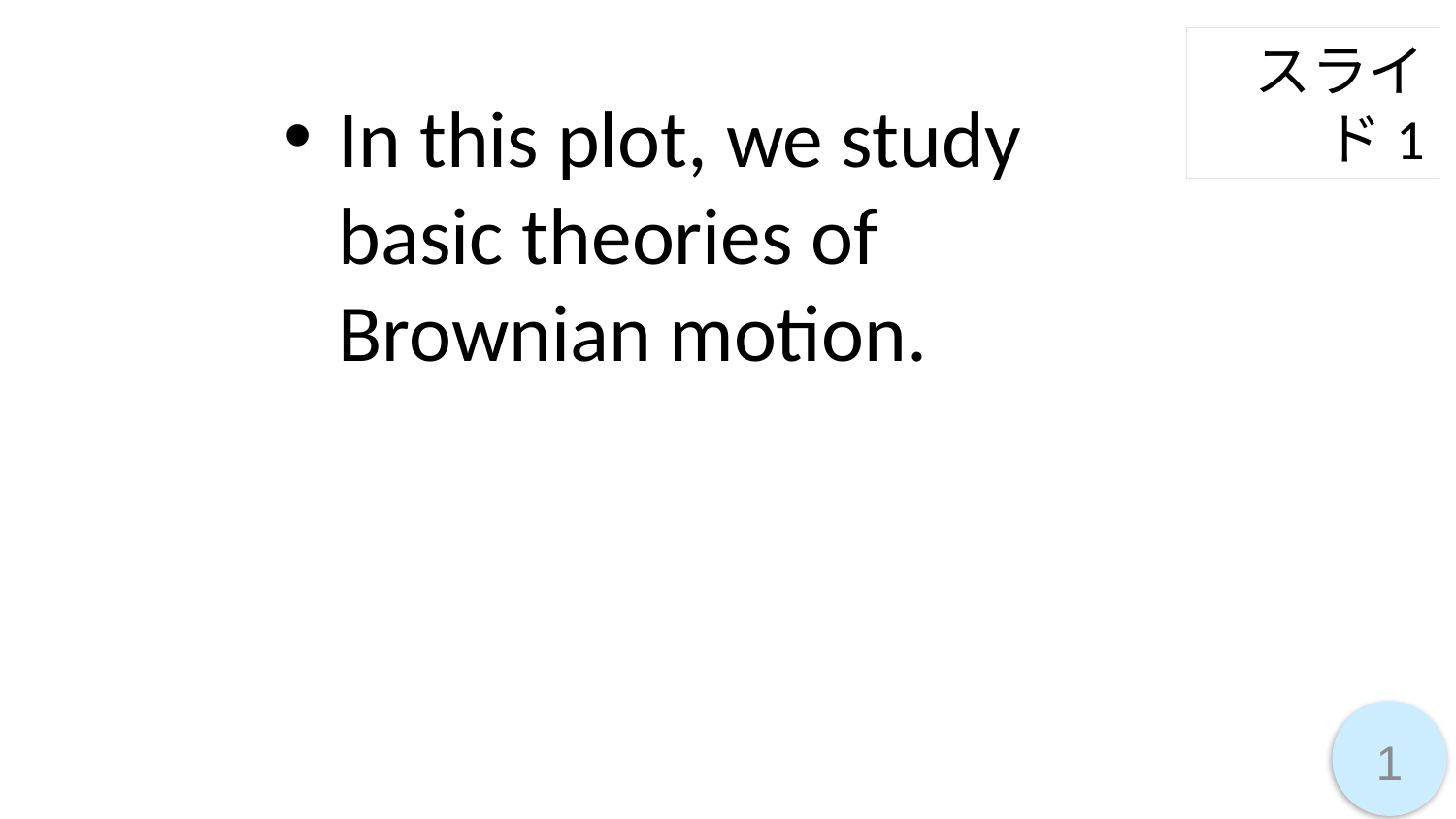

スライド1
In this plot, we study basic theories of Brownian motion.
1